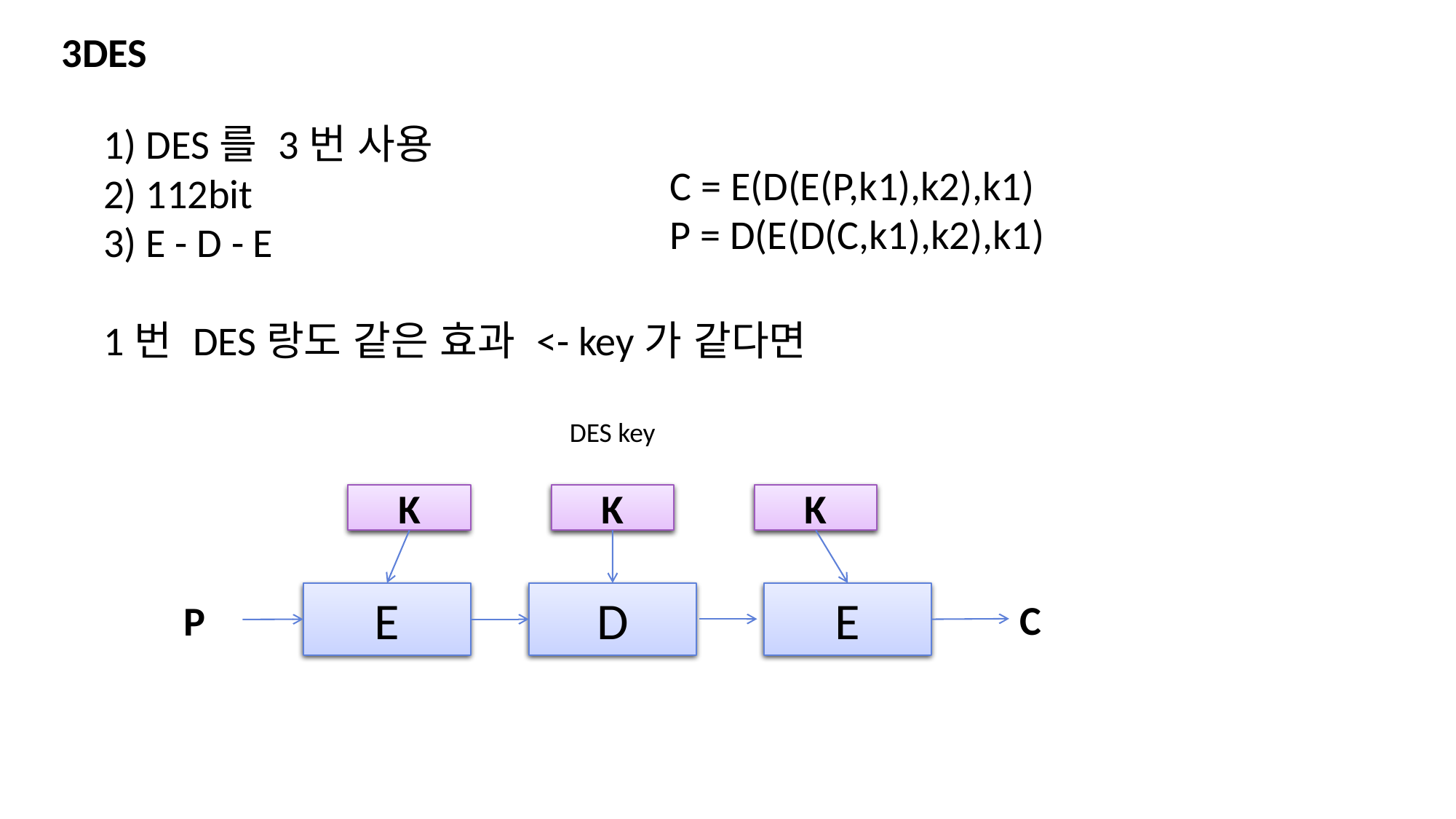

3DES
1) DES를 3번 사용
2) 112bit
3) E - D - E

1번 DES랑도 같은 효과 <- key가 같다면
C = E(D(E(P,k1),k2),k1)
P = D(E(D(C,k1),k2),k1)
DES key
K
K
K
E
D
E
C
P